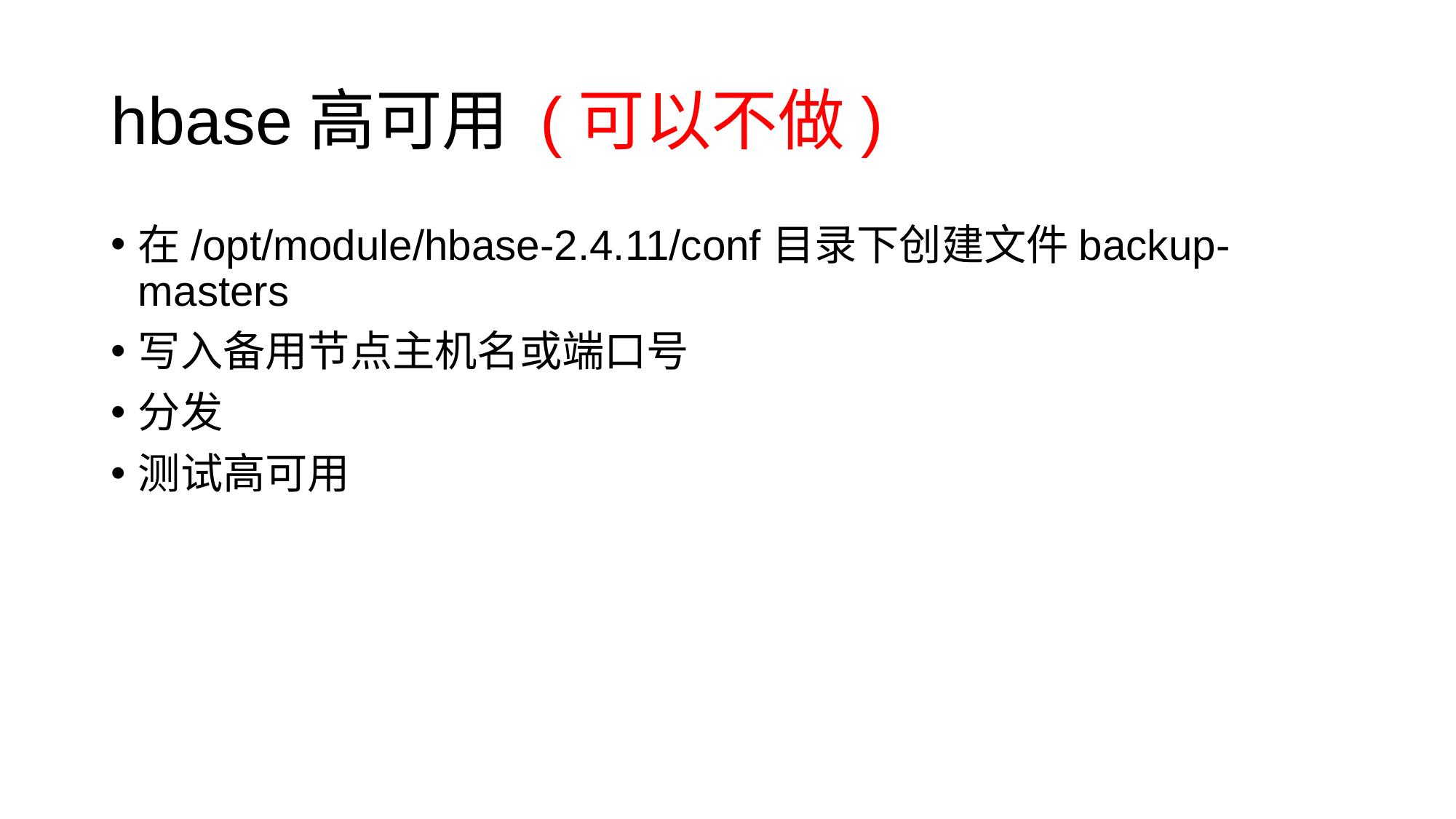

# hbase高可用 (可以不做)
在/opt/module/hbase-2.4.11/conf目录下创建文件backup-masters
写入备用节点主机名或端口号
分发
测试高可用